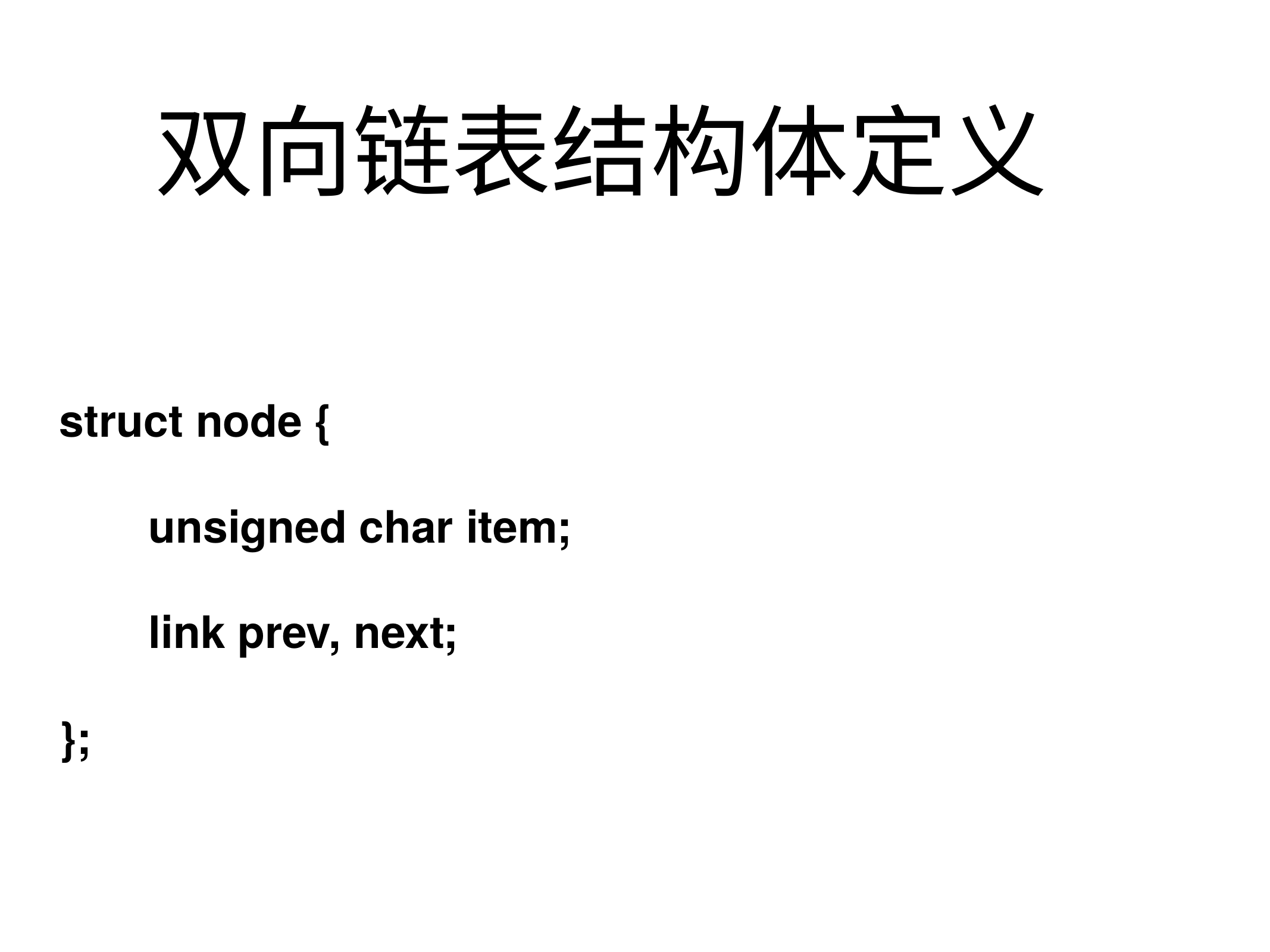

# 双向链表结构体定义
struct node {
	unsigned char item;
	link prev, next;
};